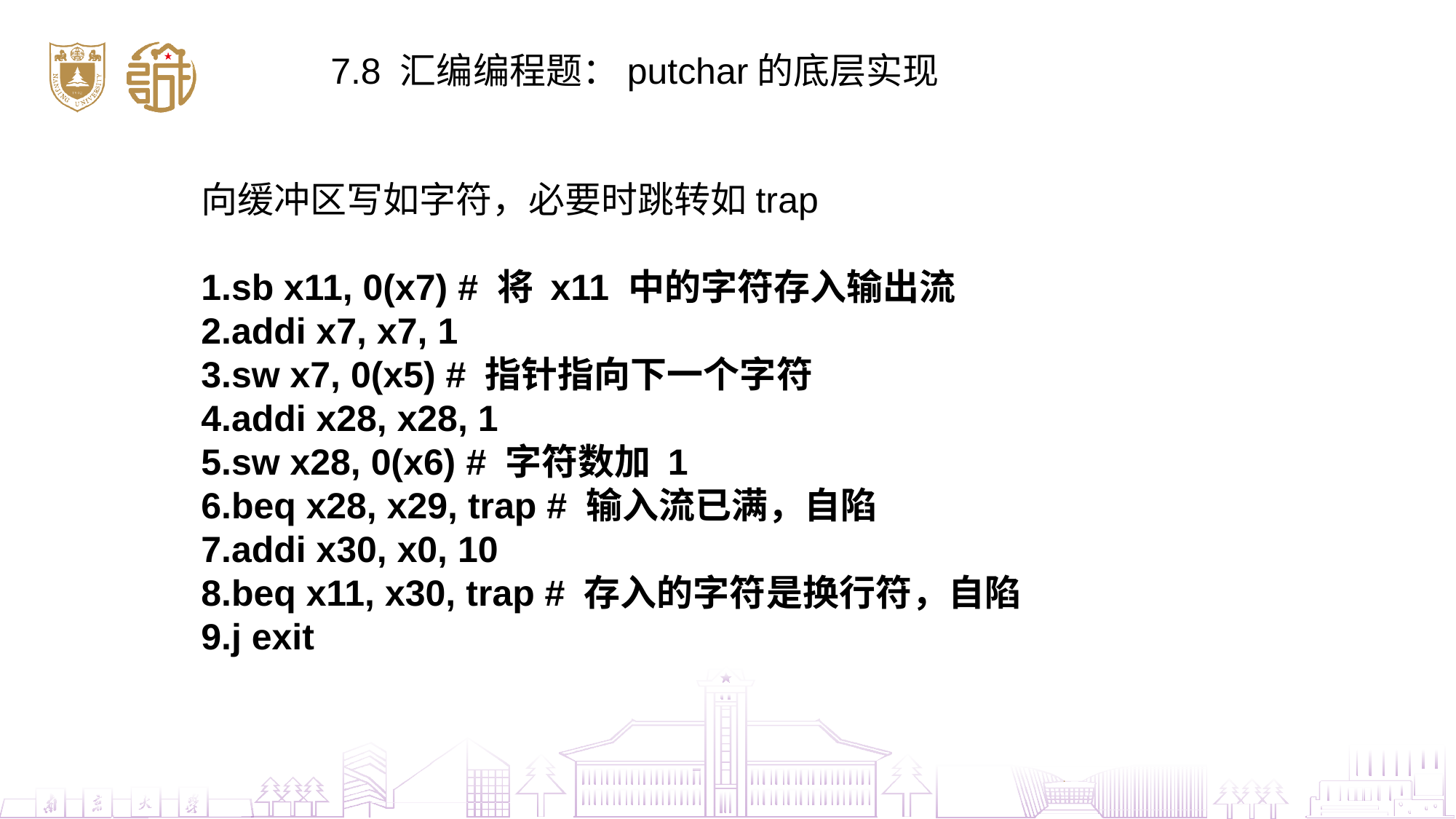

7.8 汇编编程题：putchar的底层实现
向缓冲区写如字符，必要时跳转如trap

sb x11, 0(x7) # 将 x11 中的字符存入输出流
addi x7, x7, 1
sw x7, 0(x5) # 指针指向下一个字符
addi x28, x28, 1
sw x28, 0(x6) # 字符数加 1
beq x28, x29, trap # 输入流已满，自陷
addi x30, x0, 10
beq x11, x30, trap # 存入的字符是换行符，自陷
j exit